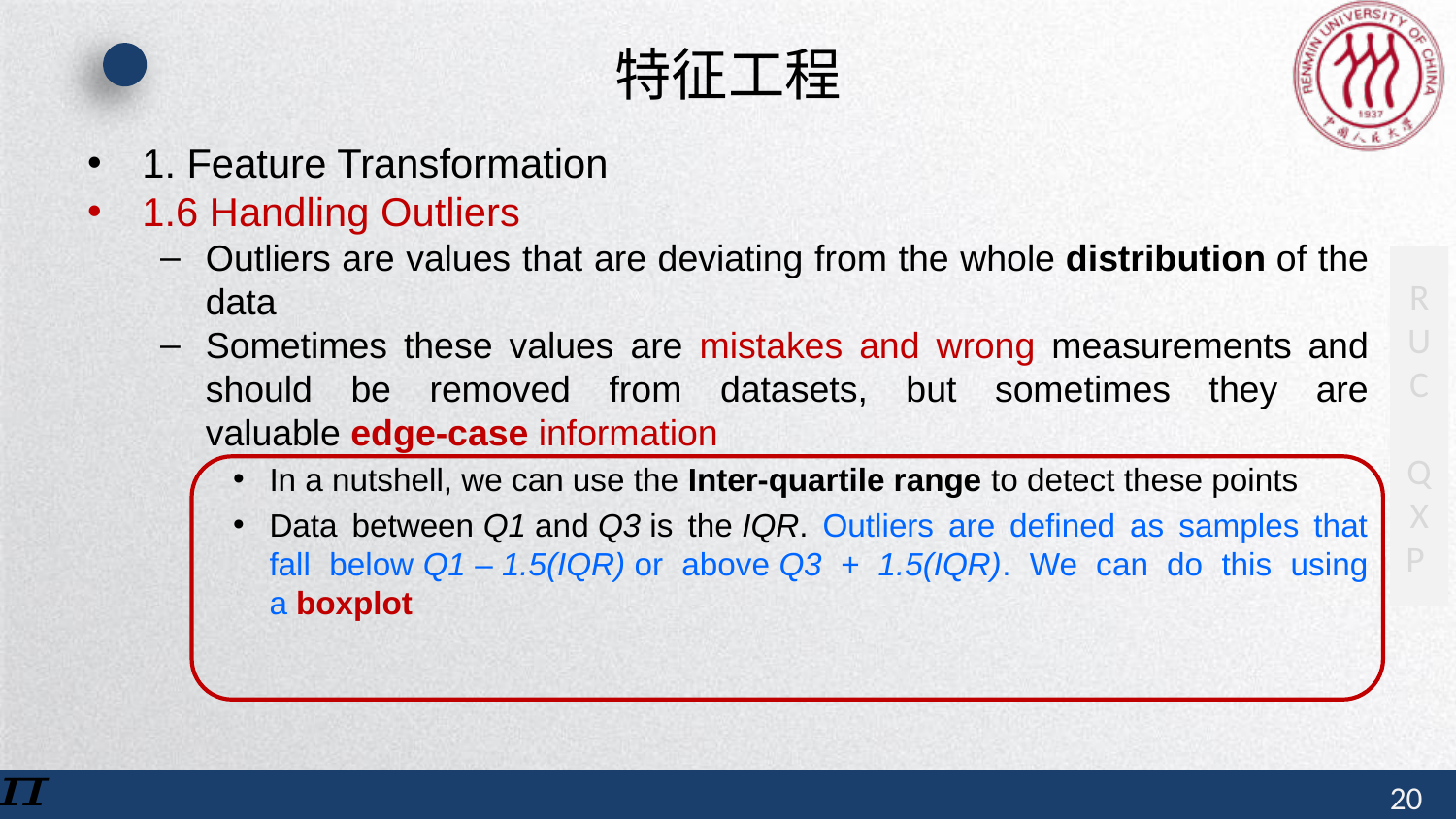

# 特征工程
1. Feature Transformation
1.6 Handling Outliers
Outliers are values that are deviating from the whole distribution of the data
Sometimes these values are mistakes and wrong measurements and should be removed from datasets, but sometimes they are valuable edge-case information
In a nutshell, we can use the Inter-quartile range to detect these points
Data between Q1 and Q3 is the IQR. Outliers are defined as samples that fall below Q1 – 1.5(IQR) or above Q3 + 1.5(IQR). We can do this using a boxplot